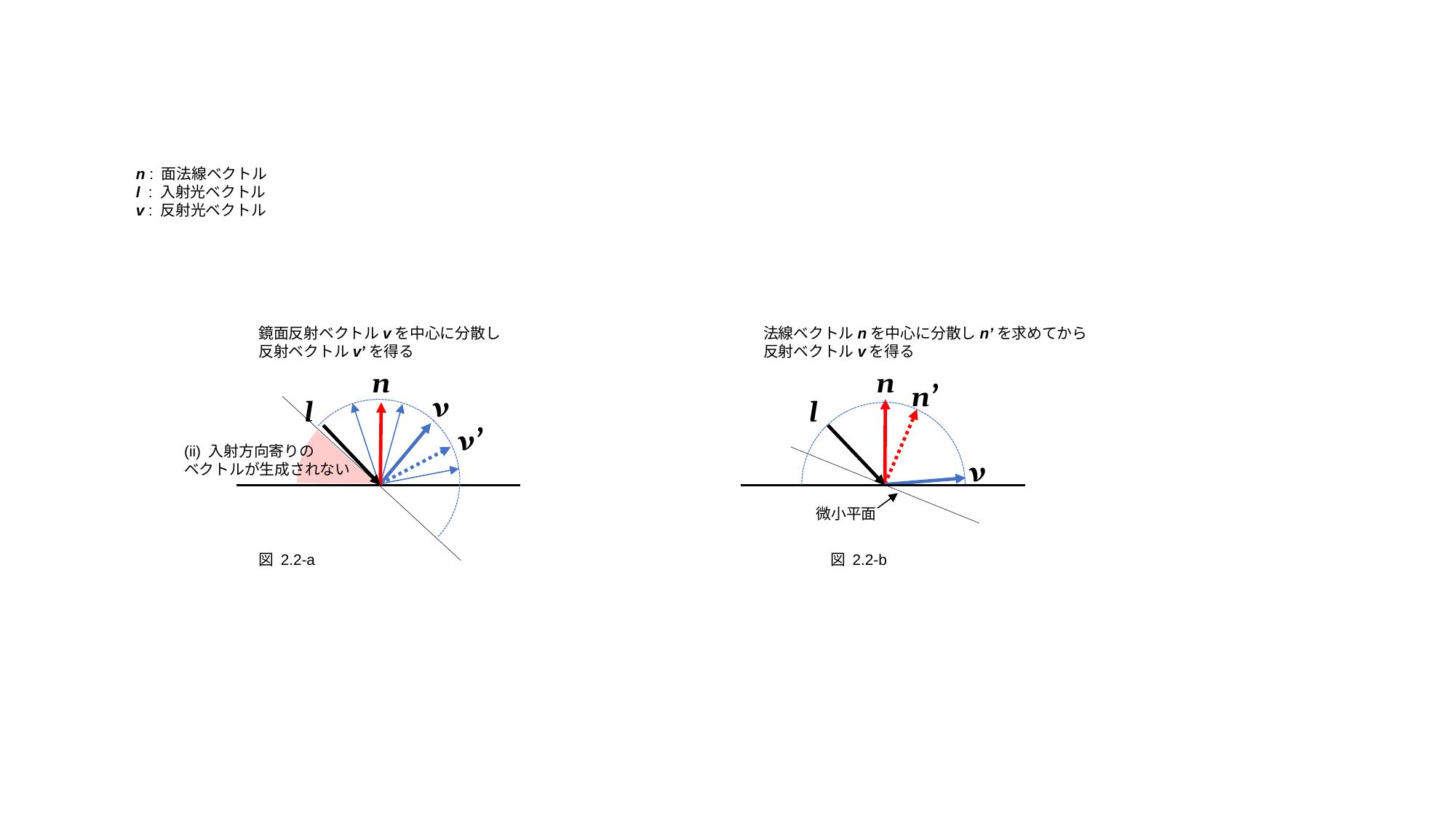

n : 面法線ベクトル
l  : 入射光ベクトル
v : 反射光ベクトル
鏡面反射ベクトルvを中心に分散し
反射ベクトルv’を得る
法線ベクトルnを中心に分散しn’を求めてから
反射ベクトルvを得る
n
n
n’
v
l
l

v’
(ii) 入射方向寄りの
ベクトルが生成されない
v
微小平面
図 2.2-a
図 2.2-b